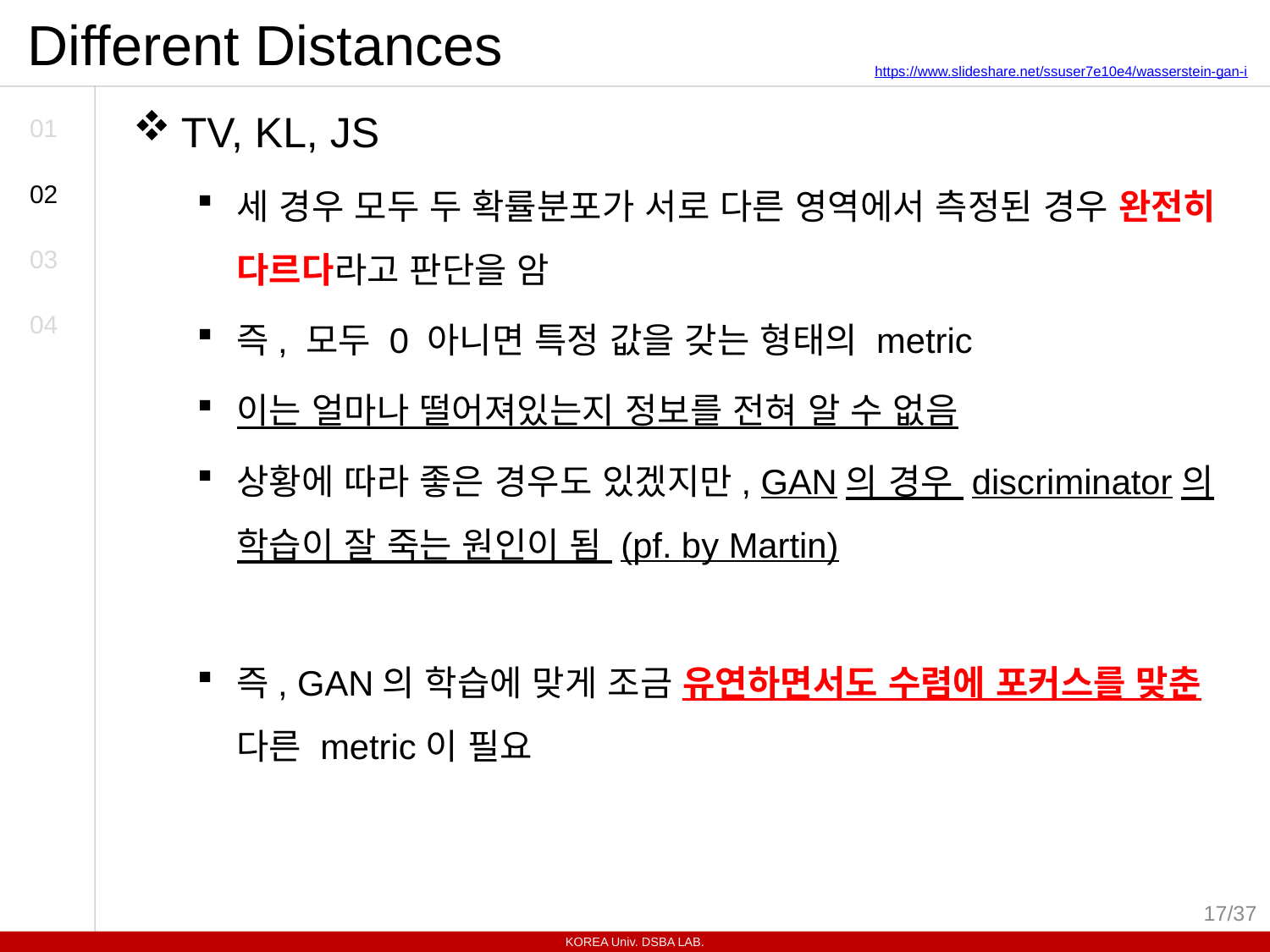

# Different Distances
https://www.slideshare.net/ssuser7e10e4/wasserstein-gan-i
TV, KL, JS
세 경우 모두 두 확률분포가 서로 다른 영역에서 측정된 경우 완전히 다르다라고 판단을 암
즉, 모두 0 아니면 특정 값을 갖는 형태의 metric
이는 얼마나 떨어져있는지 정보를 전혀 알 수 없음
상황에 따라 좋은 경우도 있겠지만, GAN의 경우 discriminator의 학습이 잘 죽는 원인이 됨 (pf. by Martin)

즉, GAN의 학습에 맞게 조금 유연하면서도 수렴에 포커스를 맞춘 다른 metric이 필요
01
02
03
04
17/37